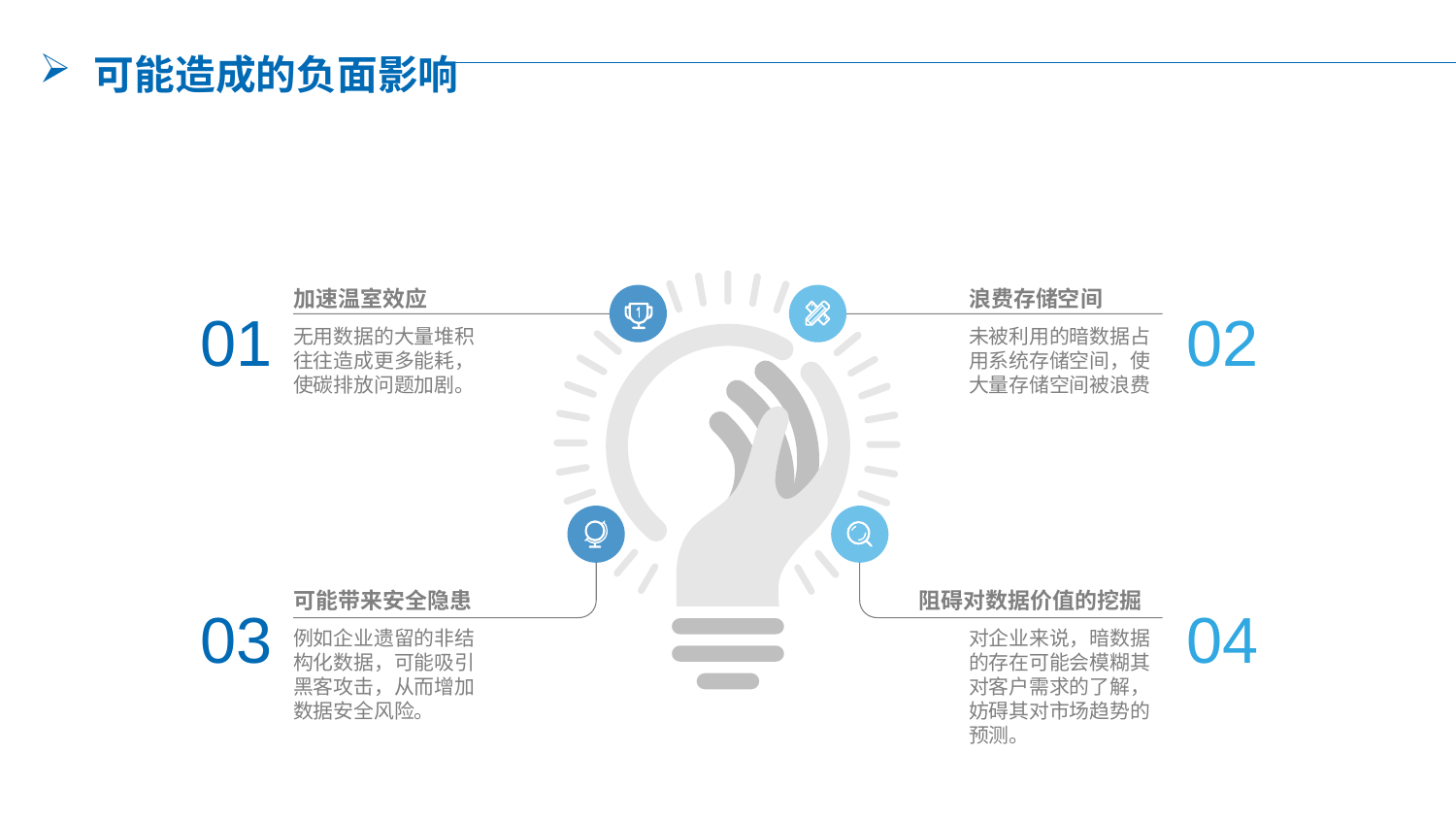

可能造成的负面影响

加速温室效应
浪费存储空间

01
02

无用数据的大量堆积往往造成更多能耗，使碳排放问题加剧。
未被利用的暗数据占用系统存储空间，使大量存储空间被浪费

阻碍对数据价值的挖掘
可能带来安全隐患
03
04
例如企业遗留的非结构化数据，可能吸引黑客攻击，从而增加数据安全风险。
对企业来说，暗数据的存在可能会模糊其对客户需求的了解，妨碍其对市场趋势的预测。